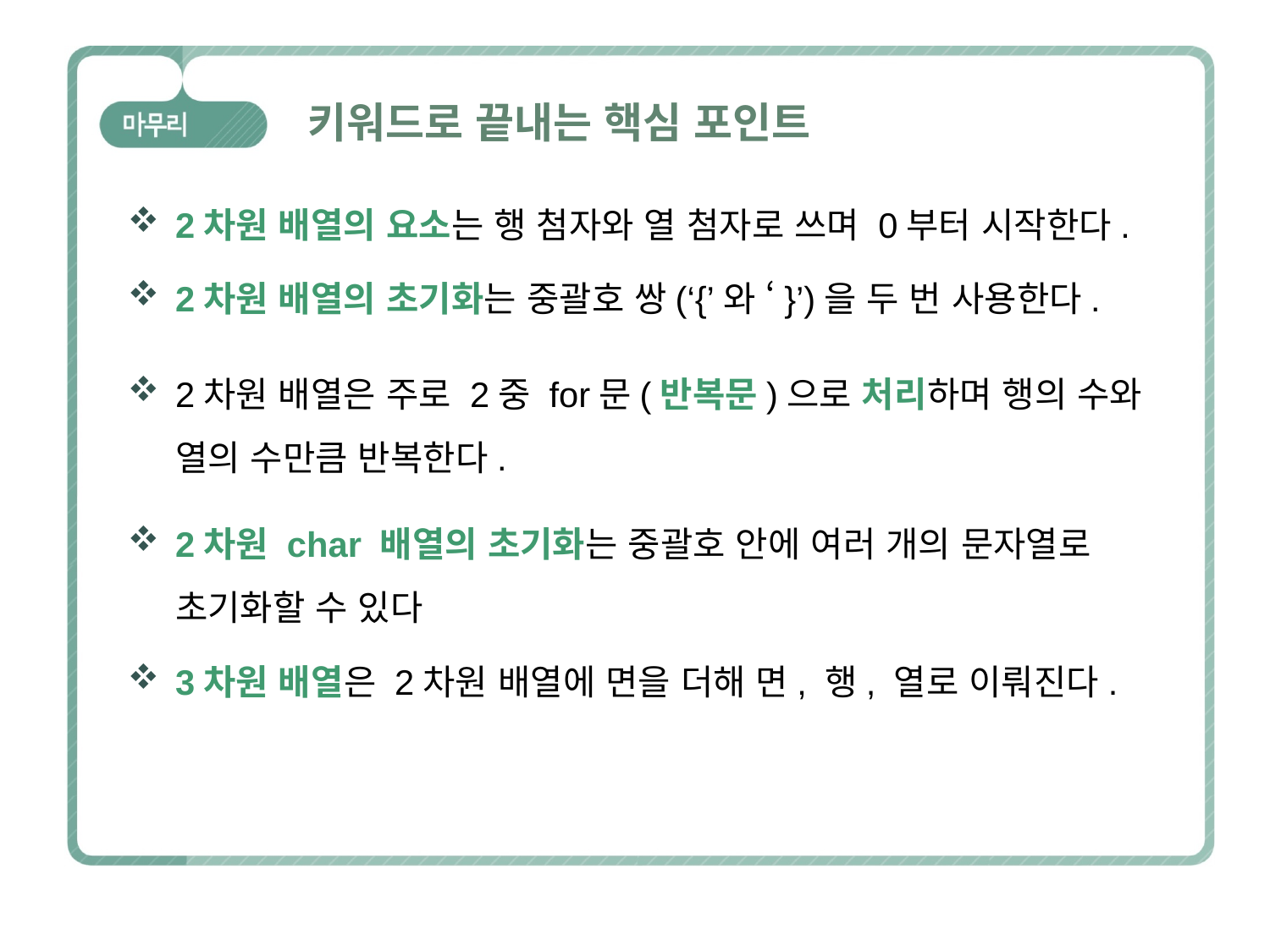

# 키워드로 끝내는 핵심 포인트
2차원 배열의 요소는 행 첨자와 열 첨자로 쓰며 0부터 시작한다.

2차원 배열의 초기화는 중괄호 쌍(‘{’와 ‘}’)을 두 번 사용한다.

2차원 배열은 주로 2중 for문(반복문)으로 처리하며 행의 수와
열의 수만큼 반복한다.

2차원 char 배열의 초기화는 중괄호 안에 여러 개의 문자열로
초기화할 수 있다

3차원 배열은 2차원 배열에 면을 더해 면, 행, 열로 이뤄진다.